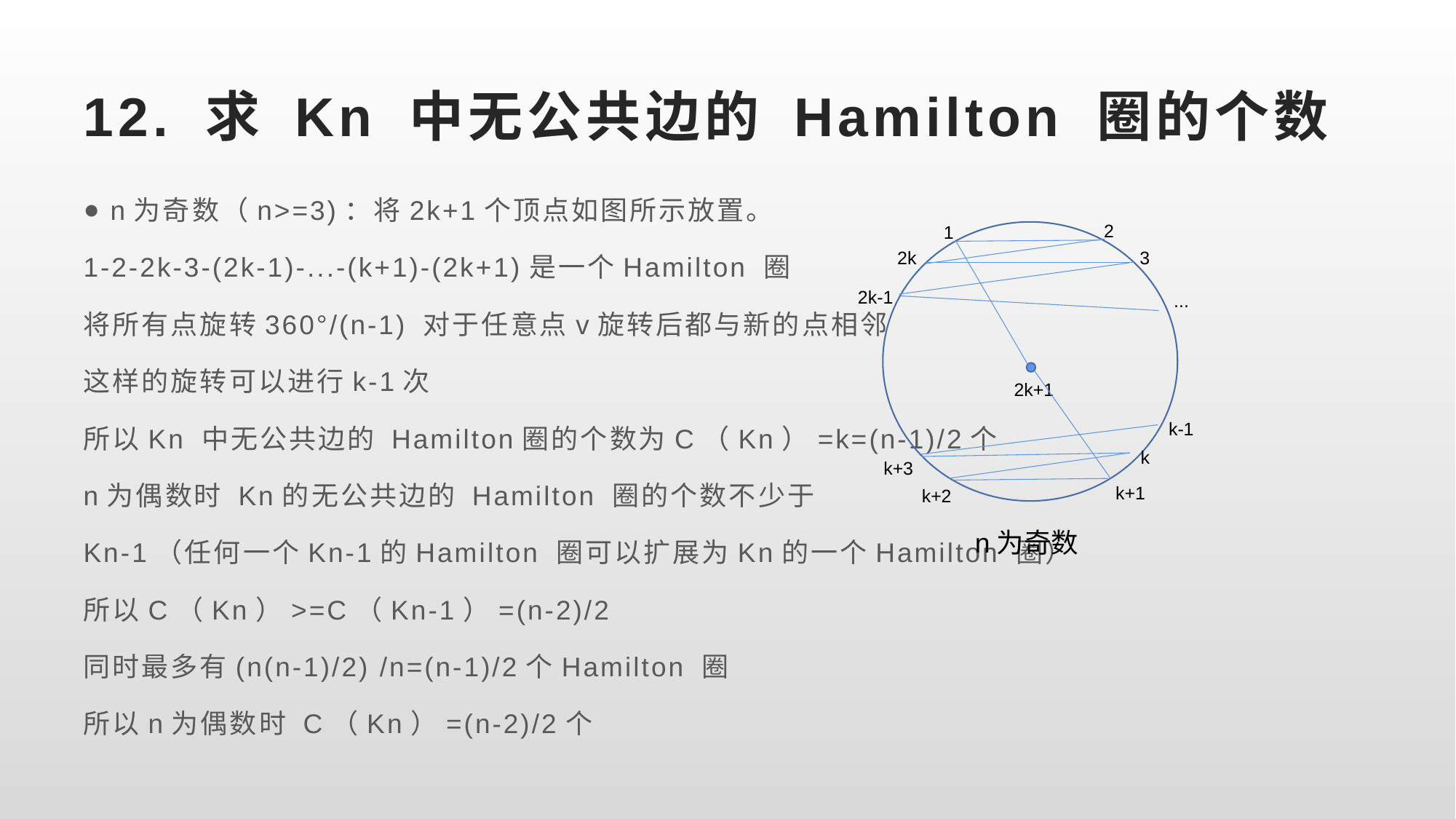

# 12. 求 Kn 中无公共边的 Hamilton 圈的个数
n为奇数（n>=3)：将2k+1个顶点如图所示放置。
1-2-2k-3-(2k-1)-...-(k+1)-(2k+1)是一个Hamilton 圈
将所有点旋转360°/(n-1) 对于任意点v旋转后都与新的点相邻
这样的旋转可以进行k-1次
所以Kn 中无公共边的 Hamilton圈的个数为C（Kn）=k=(n-1)/2个
n为偶数时 Kn的无公共边的 Hamilton 圈的个数不少于
Kn-1（任何一个Kn-1的Hamilton 圈可以扩展为Kn的一个Hamilton 圈）
所以C（Kn）>=C（Kn-1）=(n-2)/2
同时最多有(n(n-1)/2) /n=(n-1)/2个Hamilton 圈
所以n为偶数时 C（Kn）=(n-2)/2个
2
1

2k
3
2k-1
...

2k+1
k-1
k
k+3
k+1
k+2
n为奇数